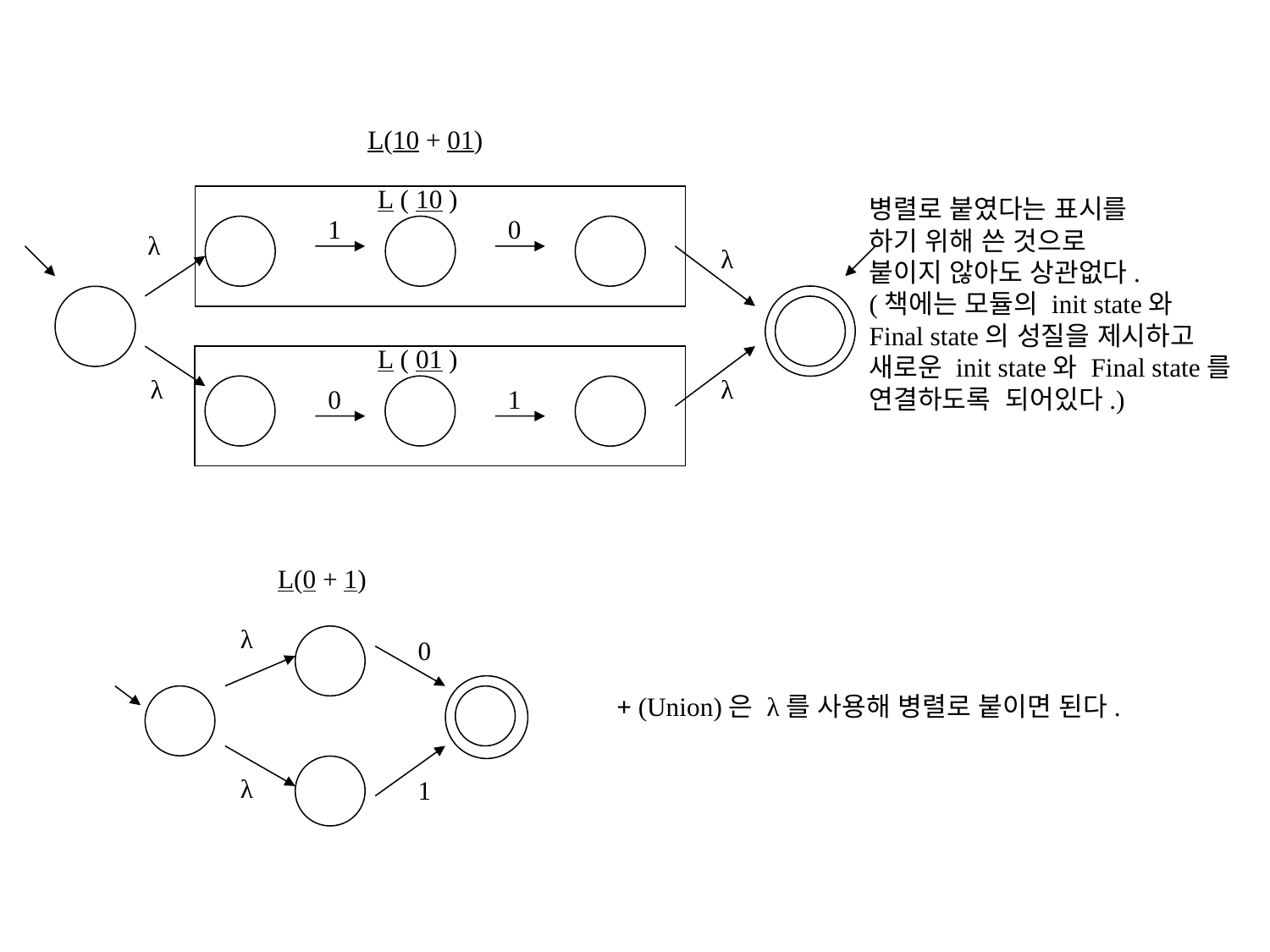

L(10 + 01)
L ( 10 )

병렬로 붙였다는 표시를
하기 위해 쓴 것으로
붙이지 않아도 상관없다.
(책에는 모듈의 init state와
Final state의 성질을 제시하고
새로운 init state와 Final state를
연결하도록  되어있다.)
1
0

λ
λ

L ( 01 )

λ
λ

0
1

L(0 + 1)
λ

0

+ (Union)은 λ를 사용해 병렬로 붙이면 된다.

λ
1